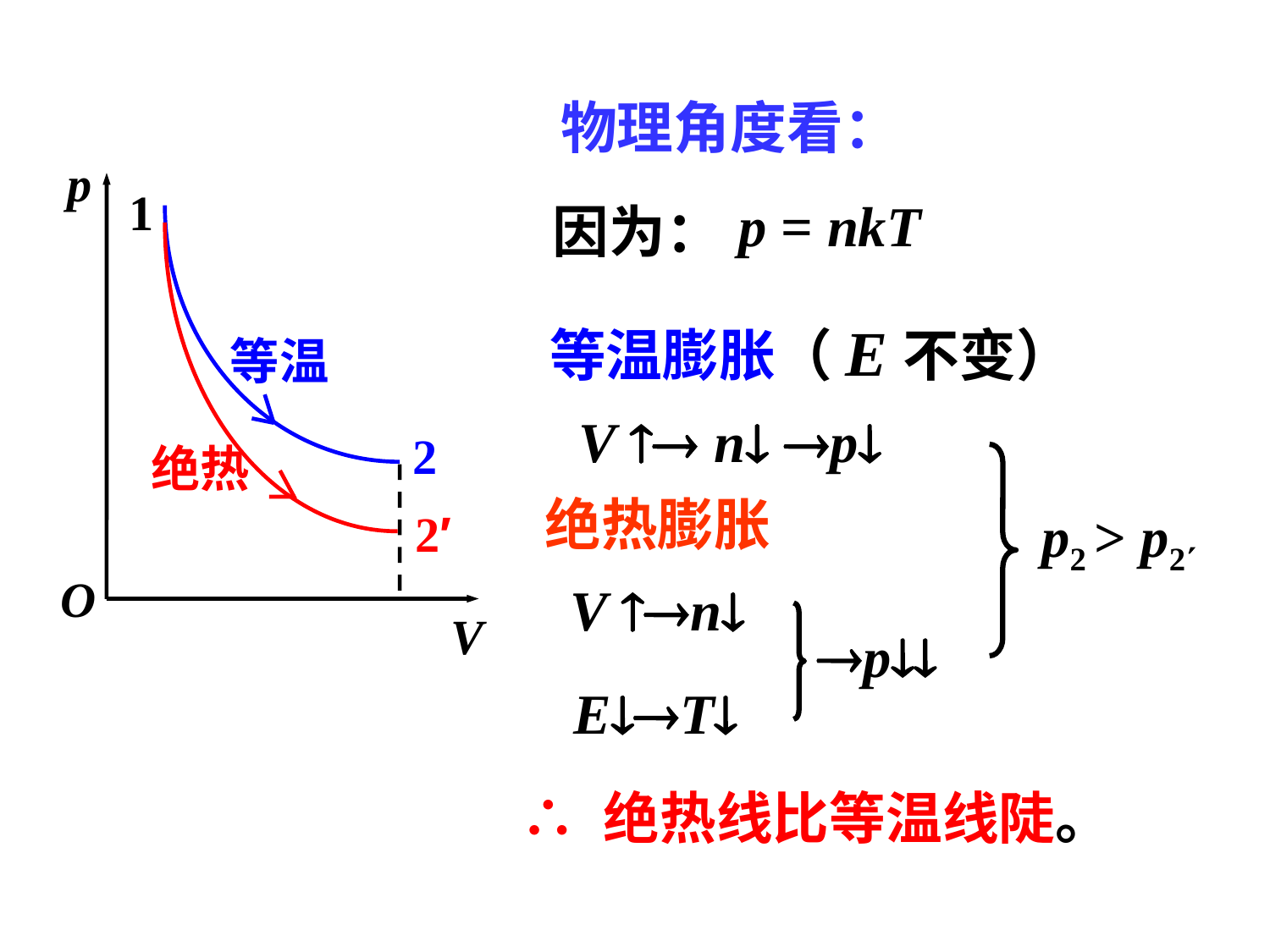

物理角度看：
 p

1

等温
2

绝热

2′

O

V
 p = nkT
因为：
等温膨胀（E不变）
V ↑→ n↓ →p↓

绝热膨胀
p2 > p2′
V ↑→n↓

→p↓↓
   E↓→T↓
∴ 绝热线比等温线陡。
60